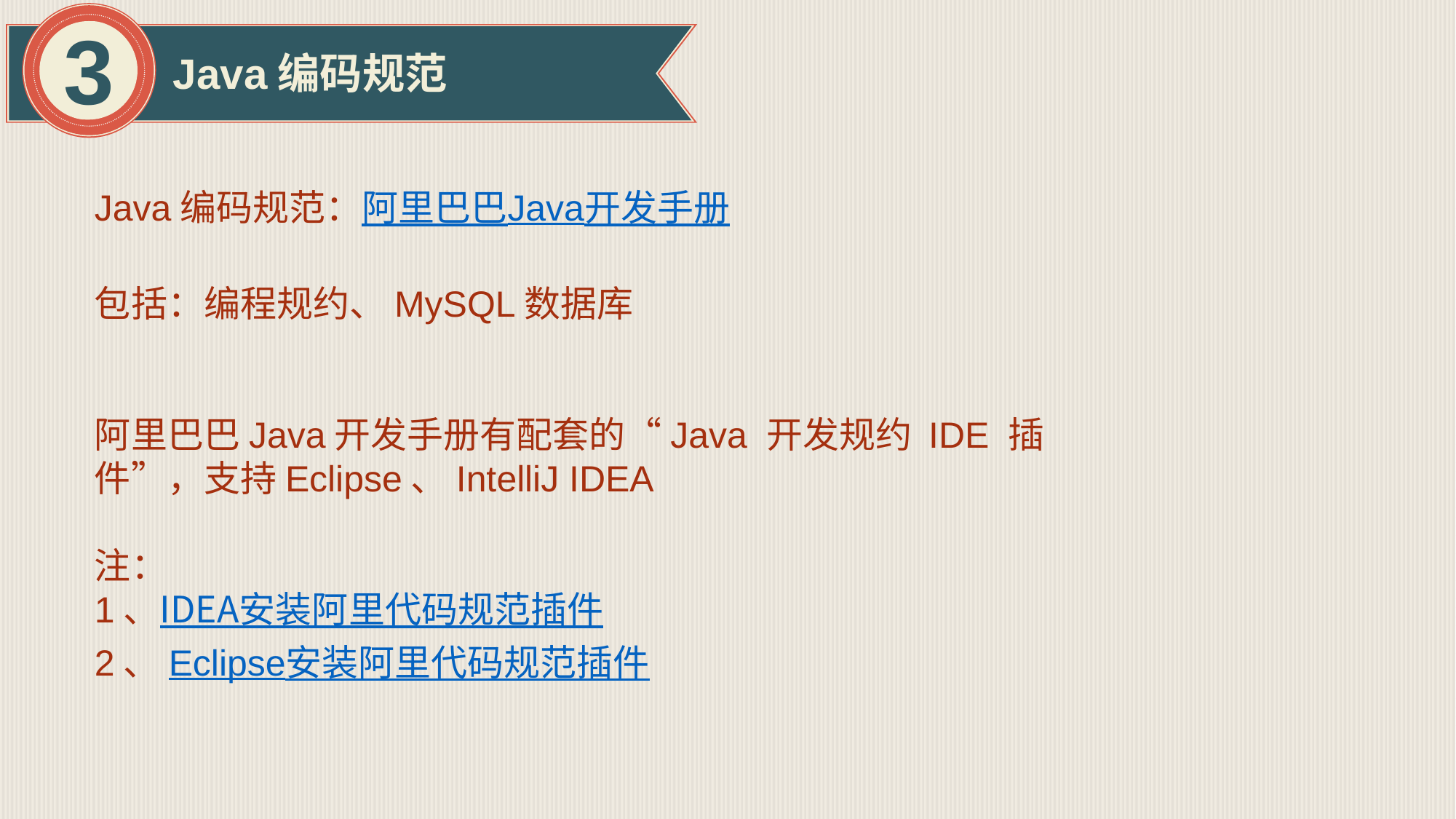

3

Java编码规范

Java编码规范：阿里巴巴Java开发手册

包括：编程规约、MySQL数据库

阿里巴巴Java开发手册有配套的“Java 开发规约 IDE 插件”，支持Eclipse、IntelliJ IDEA

注：
1、IDEA安装阿里代码规范插件
2、Eclipse安装阿里代码规范插件